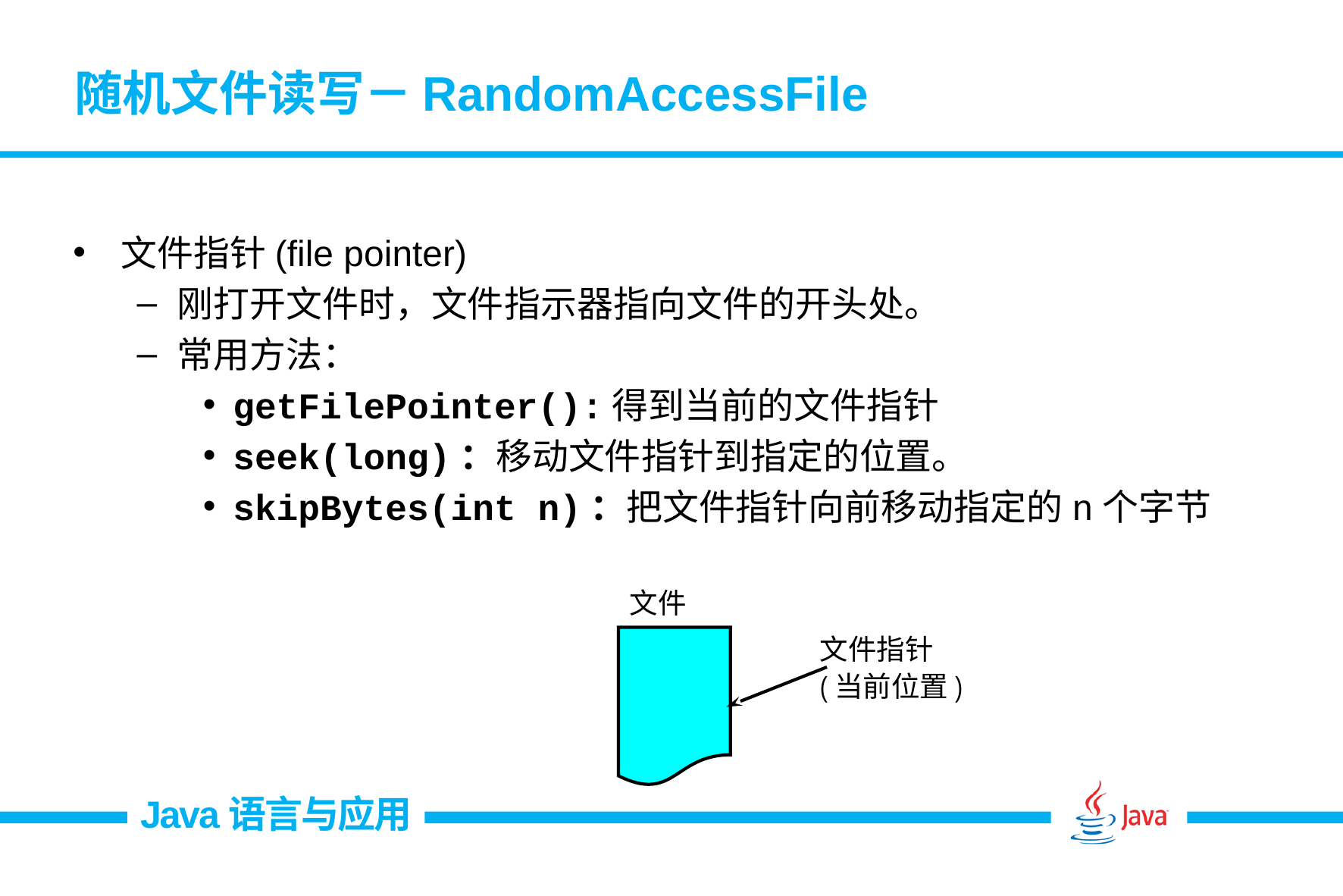

# 随机文件读写－RandomAccessFile

文件指针(file pointer)
刚打开文件时，文件指示器指向文件的开头处。
常用方法：
getFilePointer():得到当前的文件指针
seek(long)：移动文件指针到指定的位置。
skipBytes(int n)：把文件指针向前移动指定的n个字节

文件

文件指针
(当前位置)

93